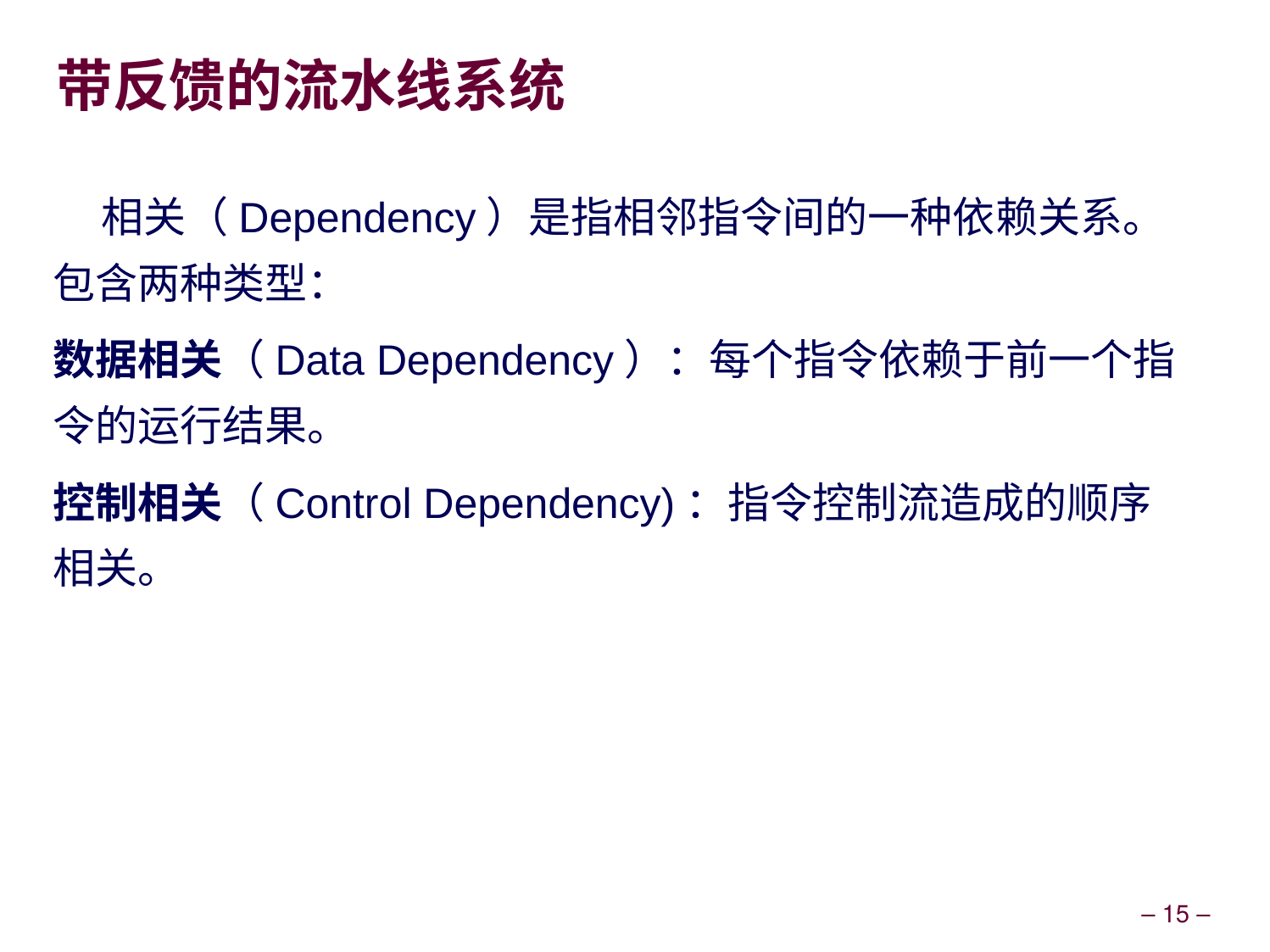

# 带反馈的流水线系统
    相关（Dependency）是指相邻指令间的一种依赖关系。包含两种类型：
数据相关（Data Dependency）：每个指令依赖于前一个指令的运行结果。
控制相关（Control Dependency)：指令控制流造成的顺序相关。